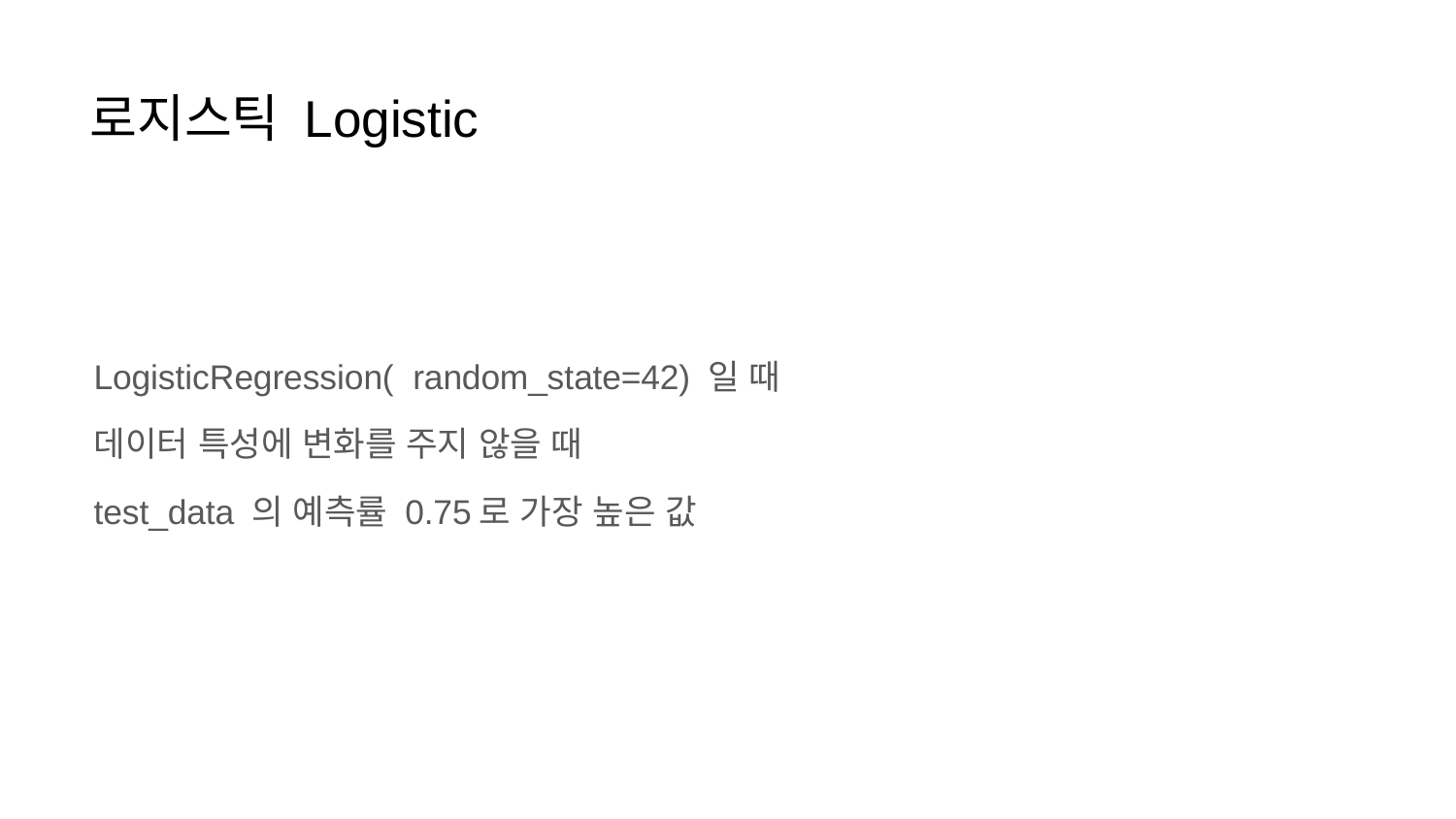

# 로지스틱 Logistic

LogisticRegression(  random_state=42) 일 때
데이터 특성에 변화를 주지 않을 때
test_data 의 예측률 0.75로 가장 높은 값